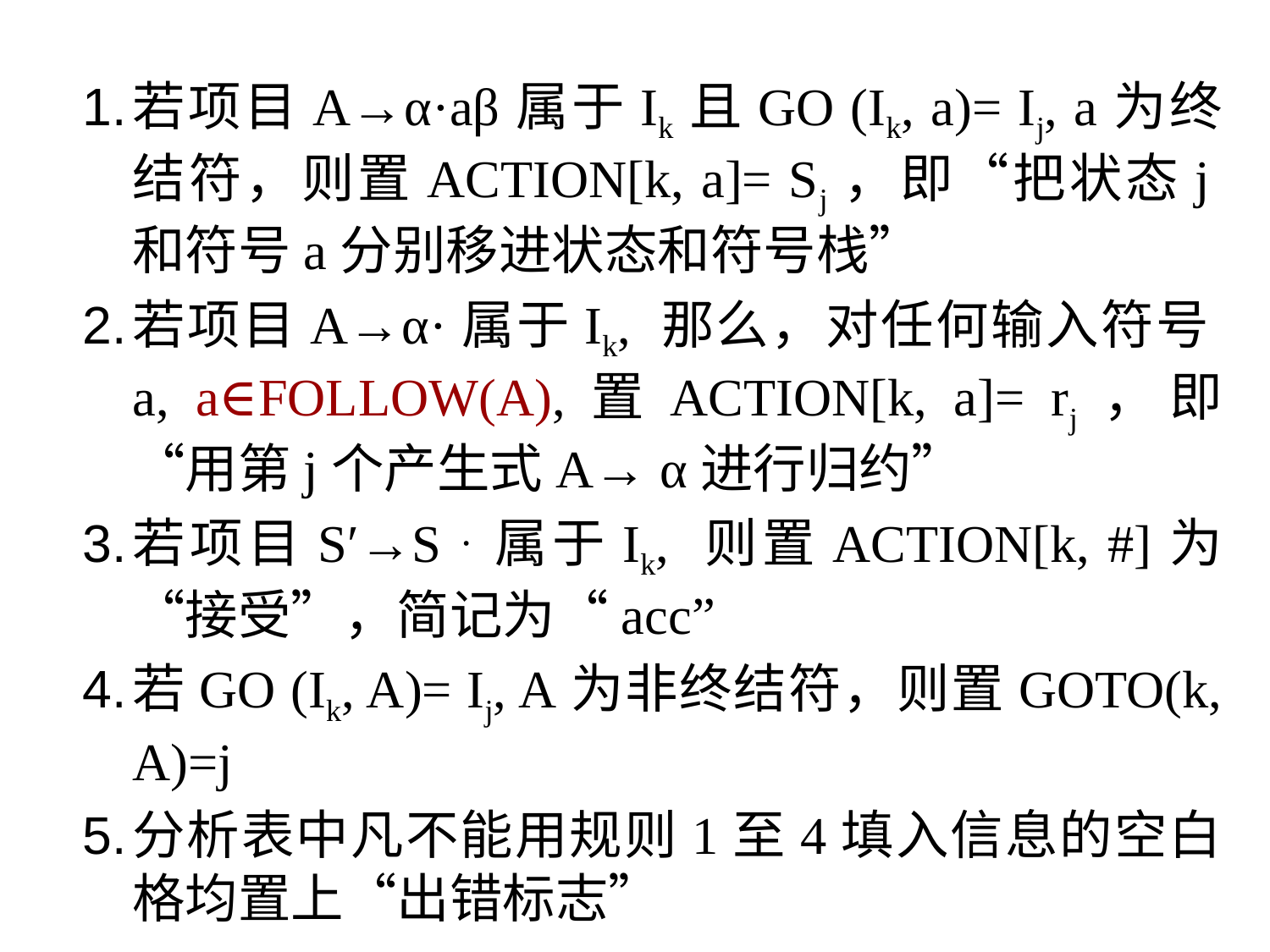

若项目A→α·aβ属于Ik且GO (Ik, a)= Ij, a为终结符，则置ACTION[k, a]= Sj，即“把状态j和符号a分别移进状态和符号栈”
若项目A→α·属于Ik, 那么，对任何输入符号a, a∈FOLLOW(A),置ACTION[k, a]= rj，即“用第j个产生式A→ α进行归约”
若项目S′→S．属于Ik, 则置ACTION[k, #]为“接受”，简记为“acc”
若GO (Ik, A)= Ij, A为非终结符，则置GOTO(k, A)=j
分析表中凡不能用规则1至4填入信息的空白格均置上“出错标志”